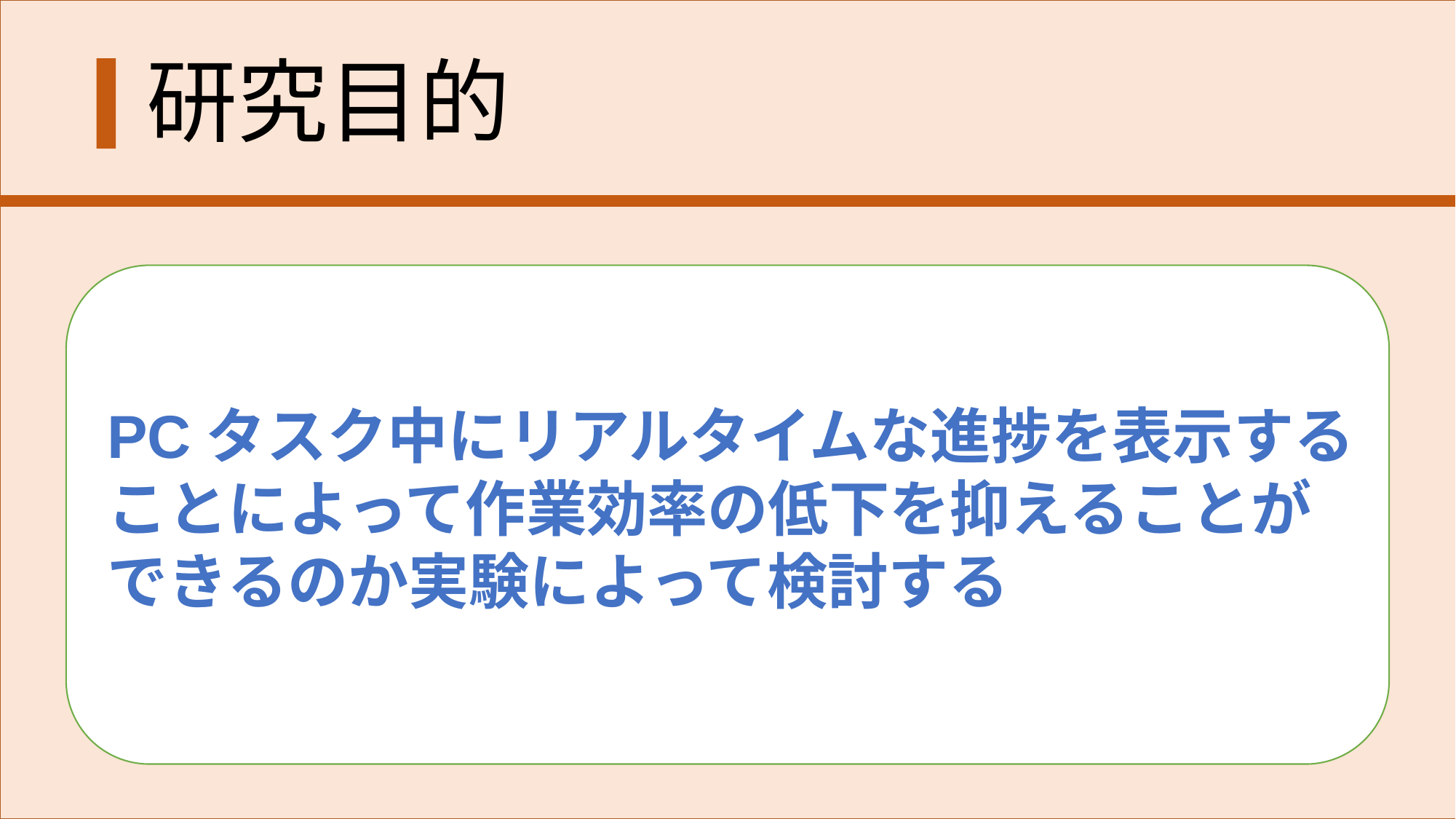

研究目的

PCタスク中にリアルタイムな進捗を表示することによって作業効率の低下を抑えることができるのか実験によって検討する